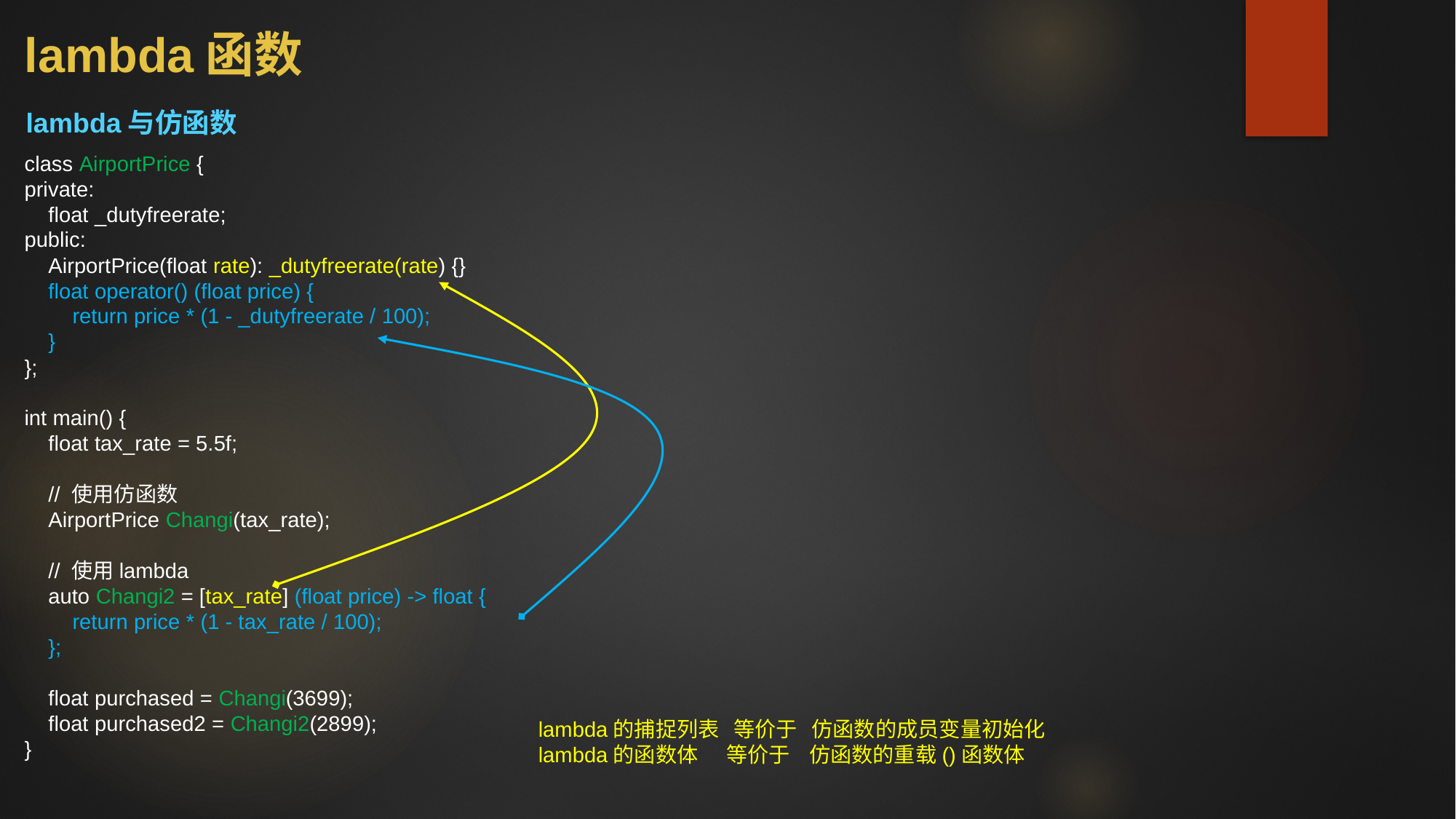

# lambda函数
lambda与仿函数
class AirportPrice {
private:
    float _dutyfreerate;
public:
    AirportPrice(float rate): _dutyfreerate(rate) {}
    float operator() (float price) {
        return price * (1 - _dutyfreerate / 100);
    }
};

int main() {
    float tax_rate = 5.5f;

    // 使用仿函数
    AirportPrice Changi(tax_rate);

    // 使用lambda
    auto Changi2 = [tax_rate] (float price) -> float {
        return price * (1 - tax_rate / 100);
    };

    float purchased = Changi(3699);
    float purchased2 = Changi2(2899);
}

lambda的捕捉列表   等价于   仿函数的成员变量初始化
lambda的函数体      等价于    仿函数的重载()函数体